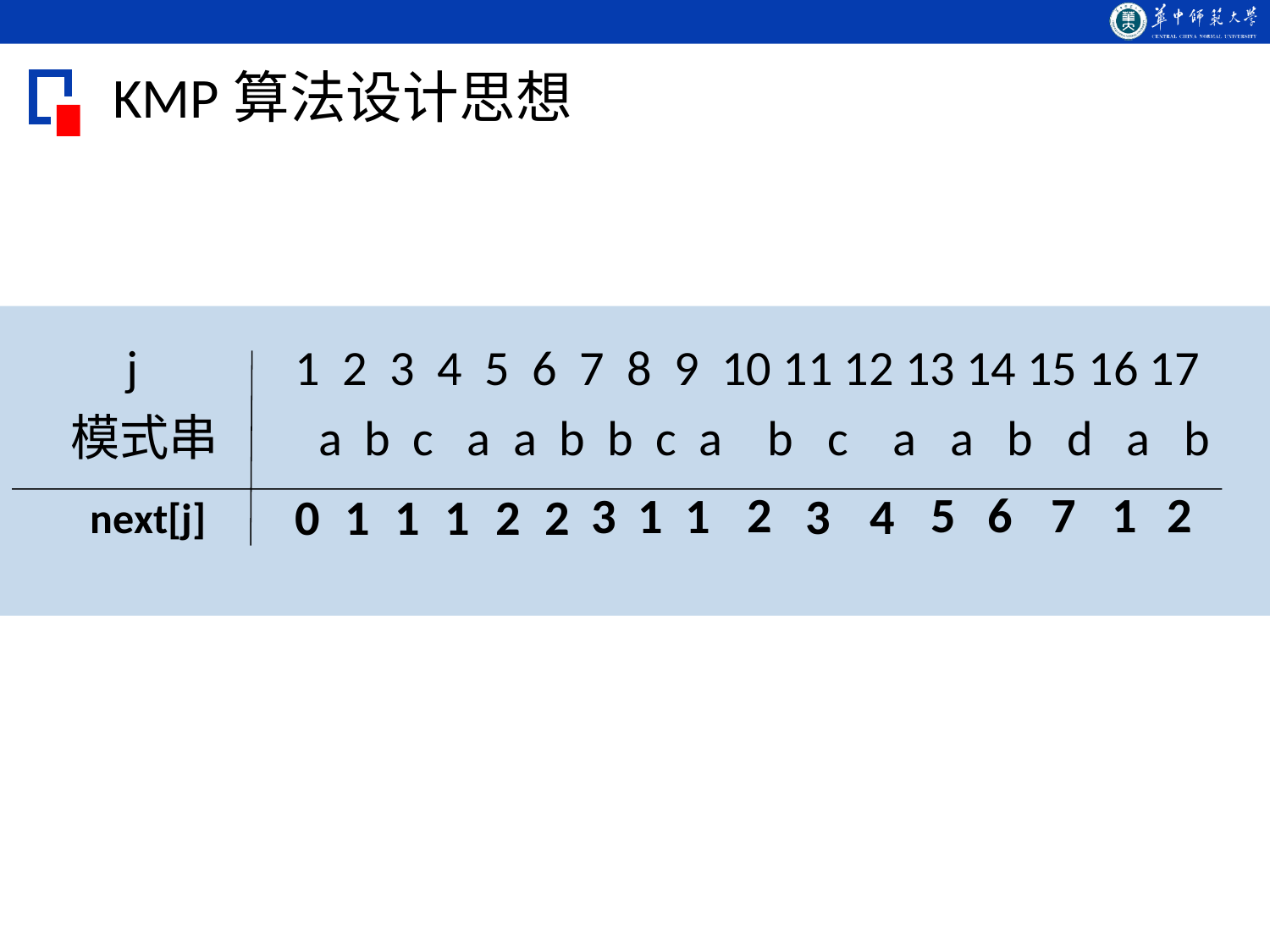

KMP算法设计思想

          j              1  2  3  4  5  6  7  8  9  10 11 12 13 14 15 16 17
    模式串        a  b  c   a  a  b  b  c  a    b   c    a   a   b   d   a   b

1
2
2
5
6
7
1
3
1
4
next[j]
3
0
1
1
1
2
2